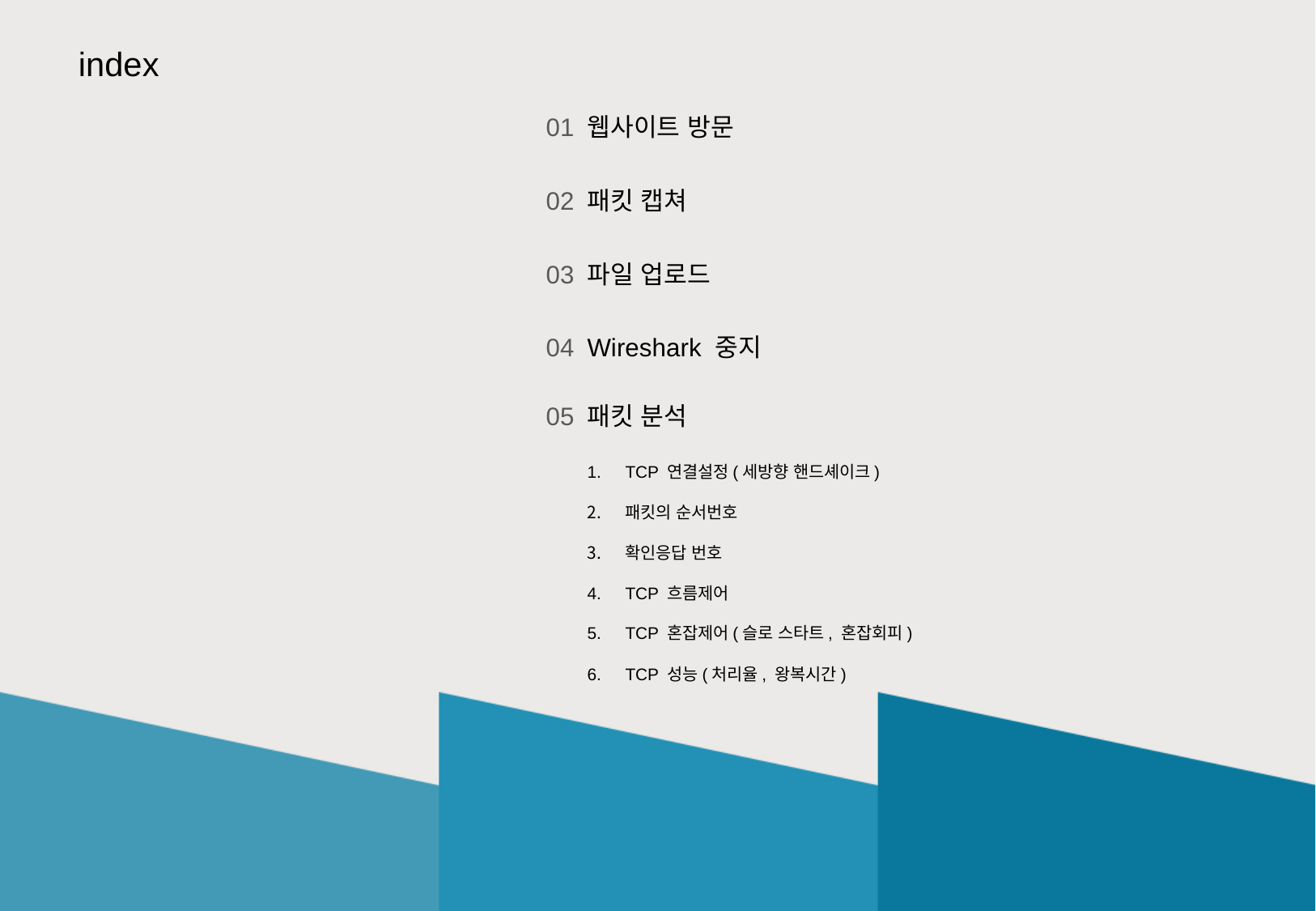

index
01
웹사이트 방문

02
패킷 캡쳐
03
파일 업로드
04
Wireshark 중지
05
패킷 분석

TCP 연결설정(세방향 핸드셰이크)

패킷의 순서번호

확인응답 번호

TCP 흐름제어

TCP 혼잡제어(슬로 스타트, 혼잡회피)

TCP 성능(처리율, 왕복시간)